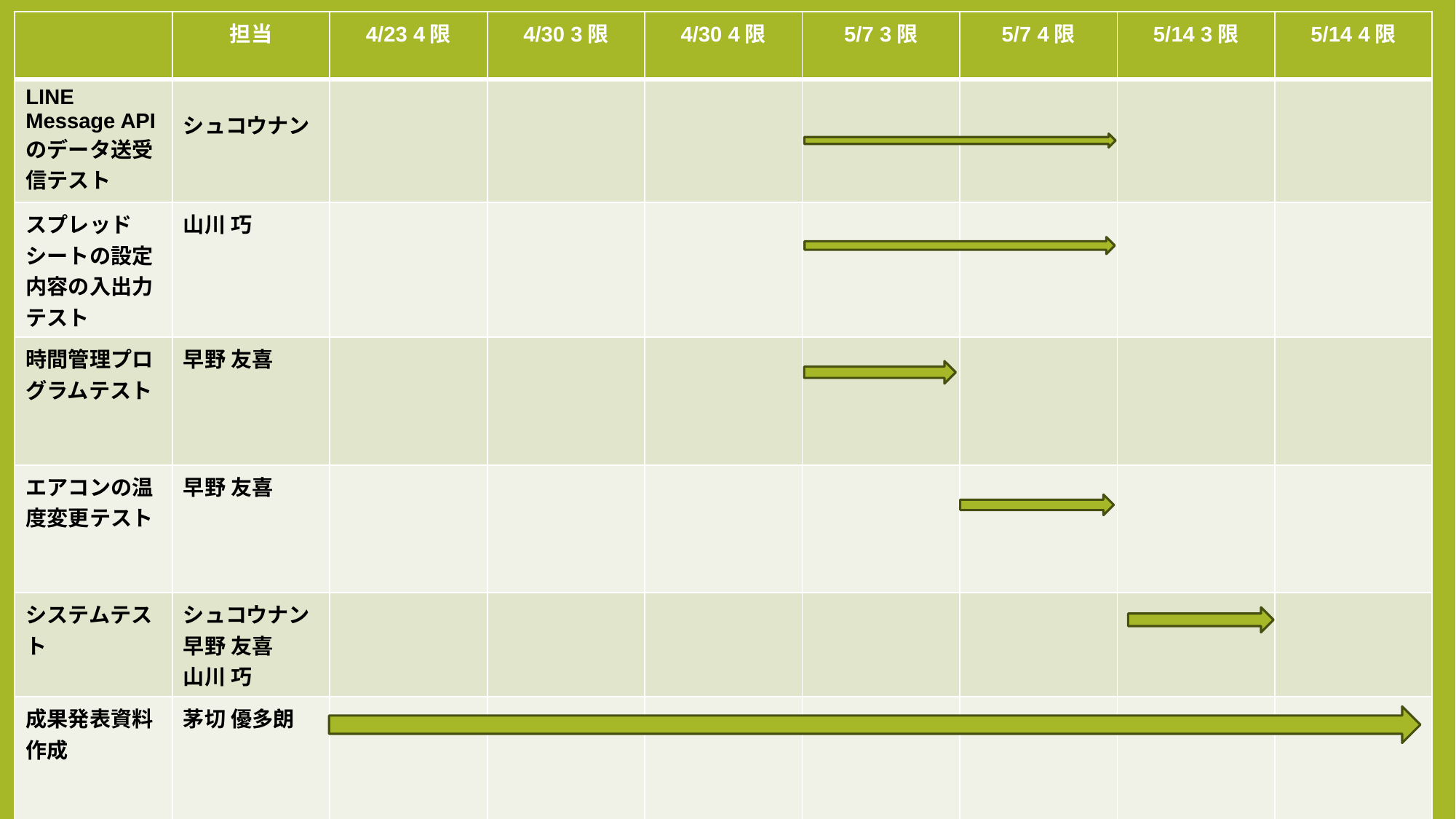

|  | 担当 | 4/23 4限 | 4/30 3限 | 4/30 4限 | 5/7 3限 | 5/7 4限 | 5/14 3限 | 5/14 4限 |
| --- | --- | --- | --- | --- | --- | --- | --- | --- |
| LINE Message APIのデータ送受信テスト | シュコウナン |  |  |  |  |  |  |  |
| スプレッドシートの設定内容の入出力テスト | 山川 巧 |  |  |  |  |  |  |  |
| 時間管理プログラムテスト | 早野 友喜 |  |  |  |  |  |  |  |
| エアコンの温度変更テスト | 早野 友喜 |  |  |  |  |  |  |  |
| システムテスト | シュコウナン 早野 友喜 山川 巧 |  |  |  |  |  |  |  |
| 成果発表資料作成 | 茅切 優多朗 |  |  |  |  |  |  |  |